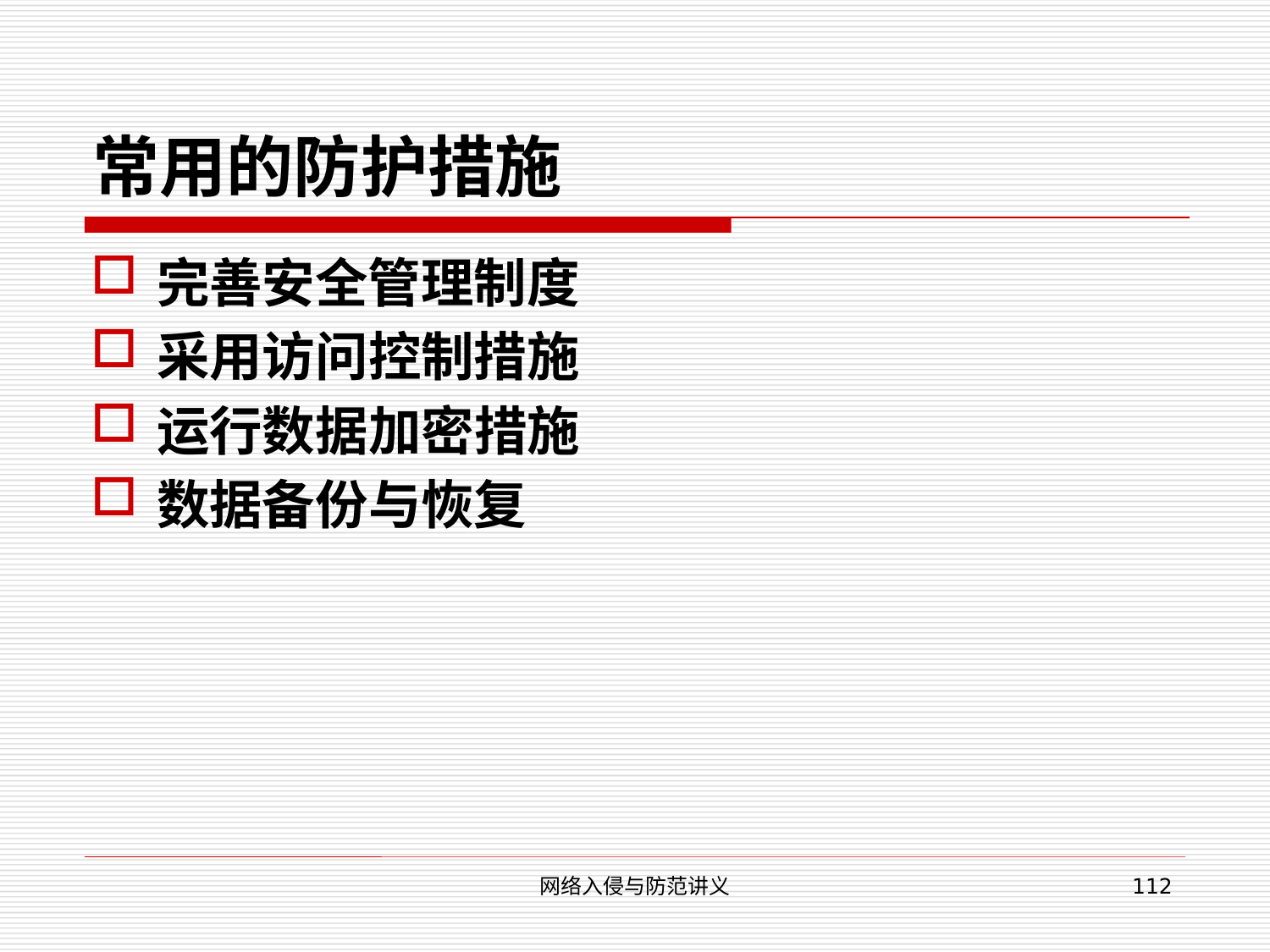

常用的防护措施
完善安全管理制度
采用访问控制措施
运行数据加密措施
数据备份与恢复

网络入侵与防范讲义
112